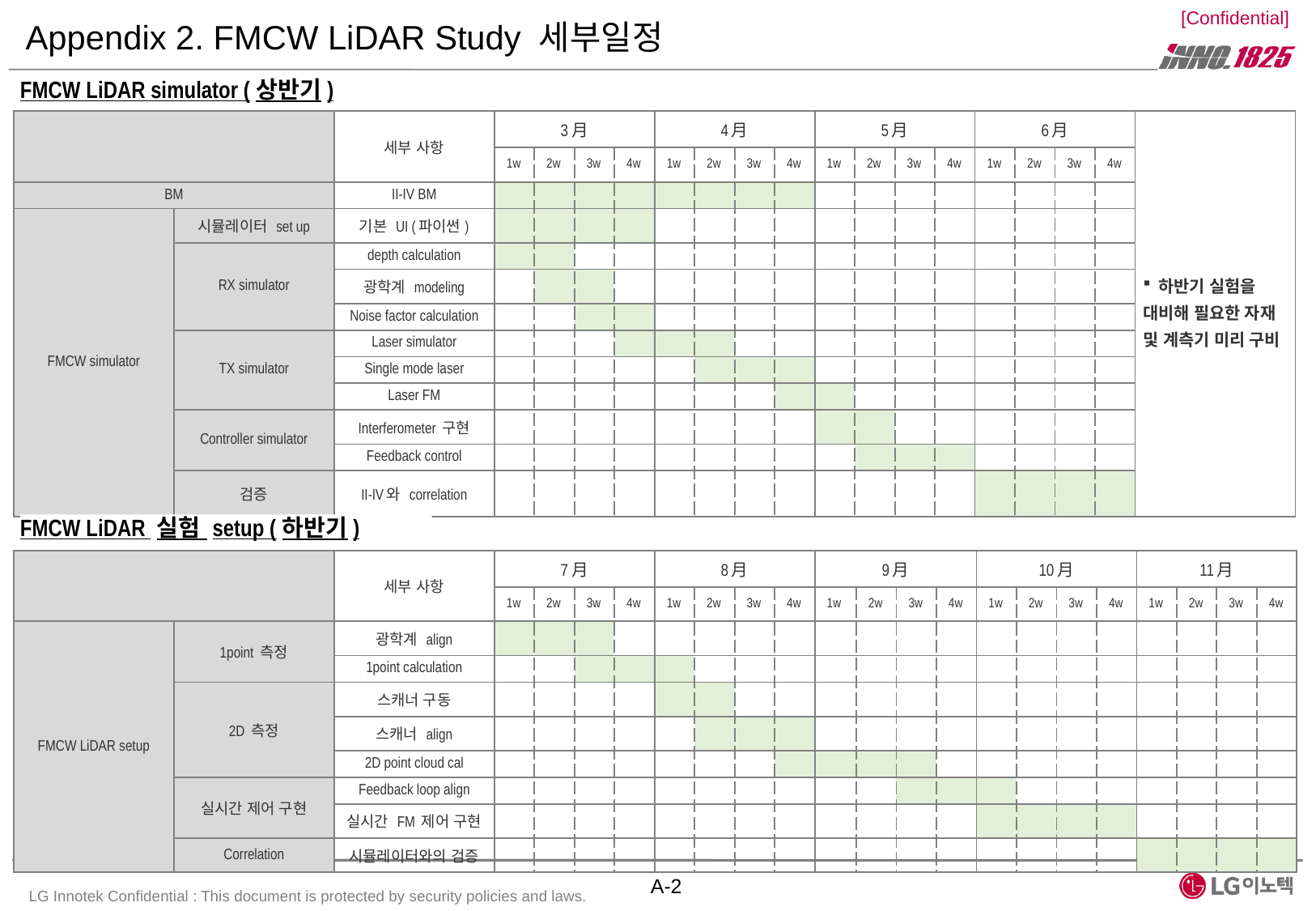

# Appendix 2. FMCW LiDAR Study 세부일정

FMCW LiDAR simulator (상반기)
|  |  | 세부 사항 | 3月 |  |  |  | 4月 |  |  |  | 5月 |  |  |  | 6月 |  |  |  |  |
| --- | --- | --- | --- | --- | --- | --- | --- | --- | --- | --- | --- | --- | --- | --- | --- | --- | --- | --- | --- |
|  |  |  | 1w | 2w | 3w | 4w | 1w | 2w | 3w | 4w | 1w | 2w | 3w | 4w | 1w | 2w | 3w | 4w |  |
| BM |  | II-IV BM |  |  |  |  |  |  |  |  |  |  |  |  |  |  |  |  |  |
| FMCW simulator | 시뮬레이터 set up | 기본 UI (파이썬) |  |  |  |  |  |  |  |  |  |  |  |  |  |  |  |  |  |
|  | RX simulator | depth calculation |  |  |  |  |  |  |  |  |  |  |  |  |  |  |  |  |  |
|  |  | 광학계 modeling |  |  |  |  |  |  |  |  |  |  |  |  |  |  |  |  |  |
|  |  | Noise factor calculation |  |  |  |  |  |  |  |  |  |  |  |  |  |  |  |  |  |
|  | TX simulator | Laser simulator |  |  |  |  |  |  |  |  |  |  |  |  |  |  |  |  |  |
|  |  | Single mode laser |  |  |  |  |  |  |  |  |  |  |  |  |  |  |  |  |  |
|  |  | Laser FM |  |  |  |  |  |  |  |  |  |  |  |  |  |  |  |  |  |
|  | Controller simulator | Interferometer 구현 |  |  |  |  |  |  |  |  |  |  |  |  |  |  |  |  |  |
|  |  | Feedback control |  |  |  |  |  |  |  |  |  |  |  |  |  |  |  |  |  |
|  | 검증 | II-IV와 correlation |  |  |  |  |  |  |  |  |  |  |  |  |  |  |  |  |  |
 하반기 실험을 대비해 필요한 자재 및 계측기 미리 구비
FMCW LiDAR 실험 setup (하반기)
|  |  | 세부 사항 | 7月 |  |  |  | 8月 |  |  |  | 9月 |  |  |  | 10月 |  |  |  | 11月 |  |  |  |
| --- | --- | --- | --- | --- | --- | --- | --- | --- | --- | --- | --- | --- | --- | --- | --- | --- | --- | --- | --- | --- | --- | --- |
|  |  |  | 1w | 2w | 3w | 4w | 1w | 2w | 3w | 4w | 1w | 2w | 3w | 4w | 1w | 2w | 3w | 4w | 1w | 2w | 3w | 4w |
| FMCW LiDAR setup | 1point 측정 | 광학계 align |  |  |  |  |  |  |  |  |  |  |  |  |  |  |  |  |  |  |  |  |
|  |  | 1point calculation |  |  |  |  |  |  |  |  |  |  |  |  |  |  |  |  |  |  |  |  |
|  | 2D 측정 | 스캐너 구동 |  |  |  |  |  |  |  |  |  |  |  |  |  |  |  |  |  |  |  |  |
|  |  | 스캐너 align |  |  |  |  |  |  |  |  |  |  |  |  |  |  |  |  |  |  |  |  |
|  |  | 2D point cloud cal |  |  |  |  |  |  |  |  |  |  |  |  |  |  |  |  |  |  |  |  |
|  | 실시간 제어 구현 | Feedback loop align |  |  |  |  |  |  |  |  |  |  |  |  |  |  |  |  |  |  |  |  |
|  |  | 실시간 FM 제어 구현 |  |  |  |  |  |  |  |  |  |  |  |  |  |  |  |  |  |  |  |  |
|  | Correlation | 시뮬레이터와의 검증 |  |  |  |  |  |  |  |  |  |  |  |  |  |  |  |  |  |  |  |  |
A-2